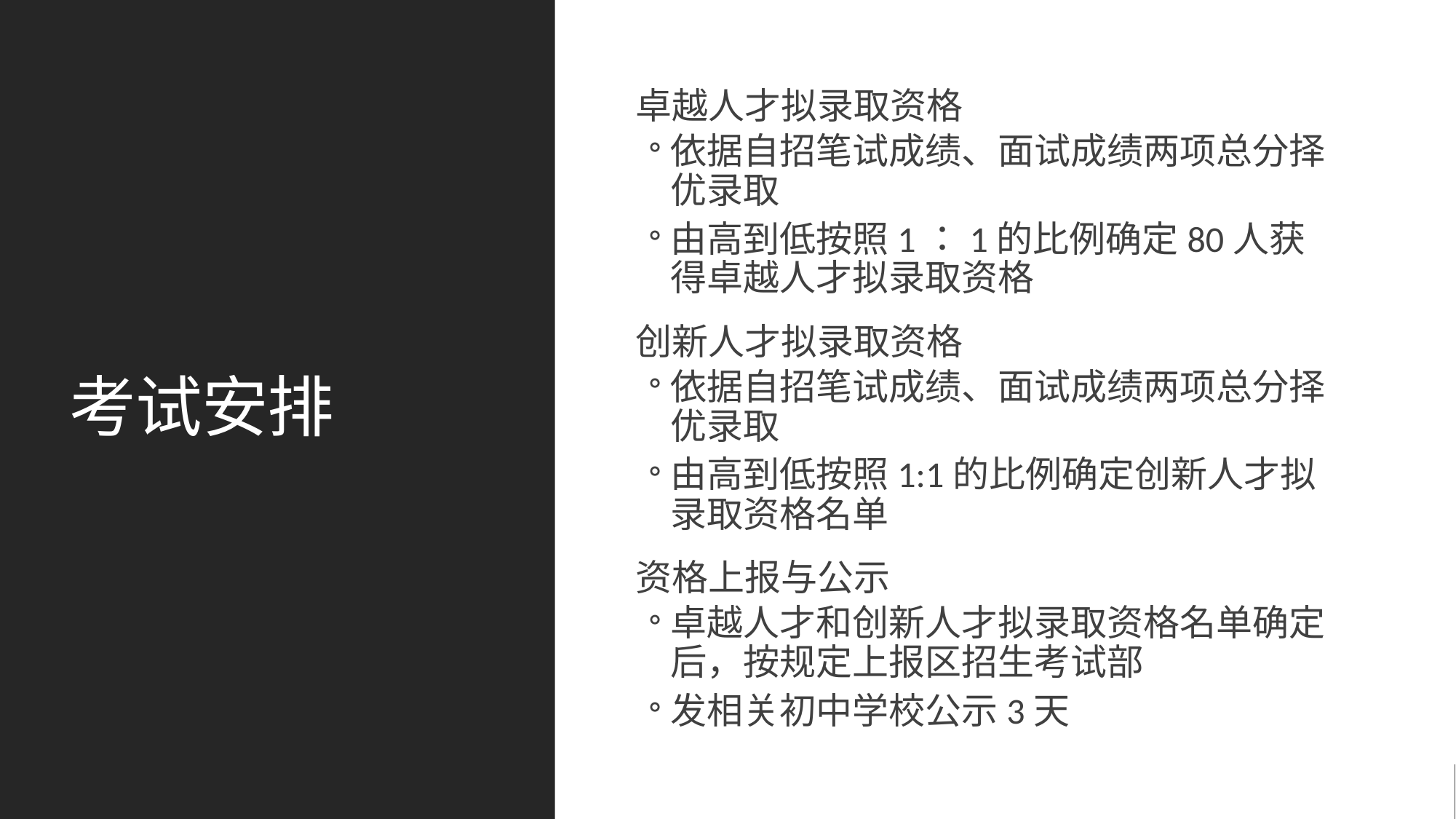

# 考试安排
卓越人才拟录取资格
依据自招笔试成绩、面试成绩两项总分择优录取
由高到低按照1：1的比例确定80人获得卓越人才拟录取资格
创新人才拟录取资格
依据自招笔试成绩、面试成绩两项总分择优录取
由高到低按照1:1的比例确定创新人才拟录取资格名单
资格上报与公示
卓越人才和创新人才拟录取资格名单确定后，按规定上报区招生考试部
发相关初中学校公示3天